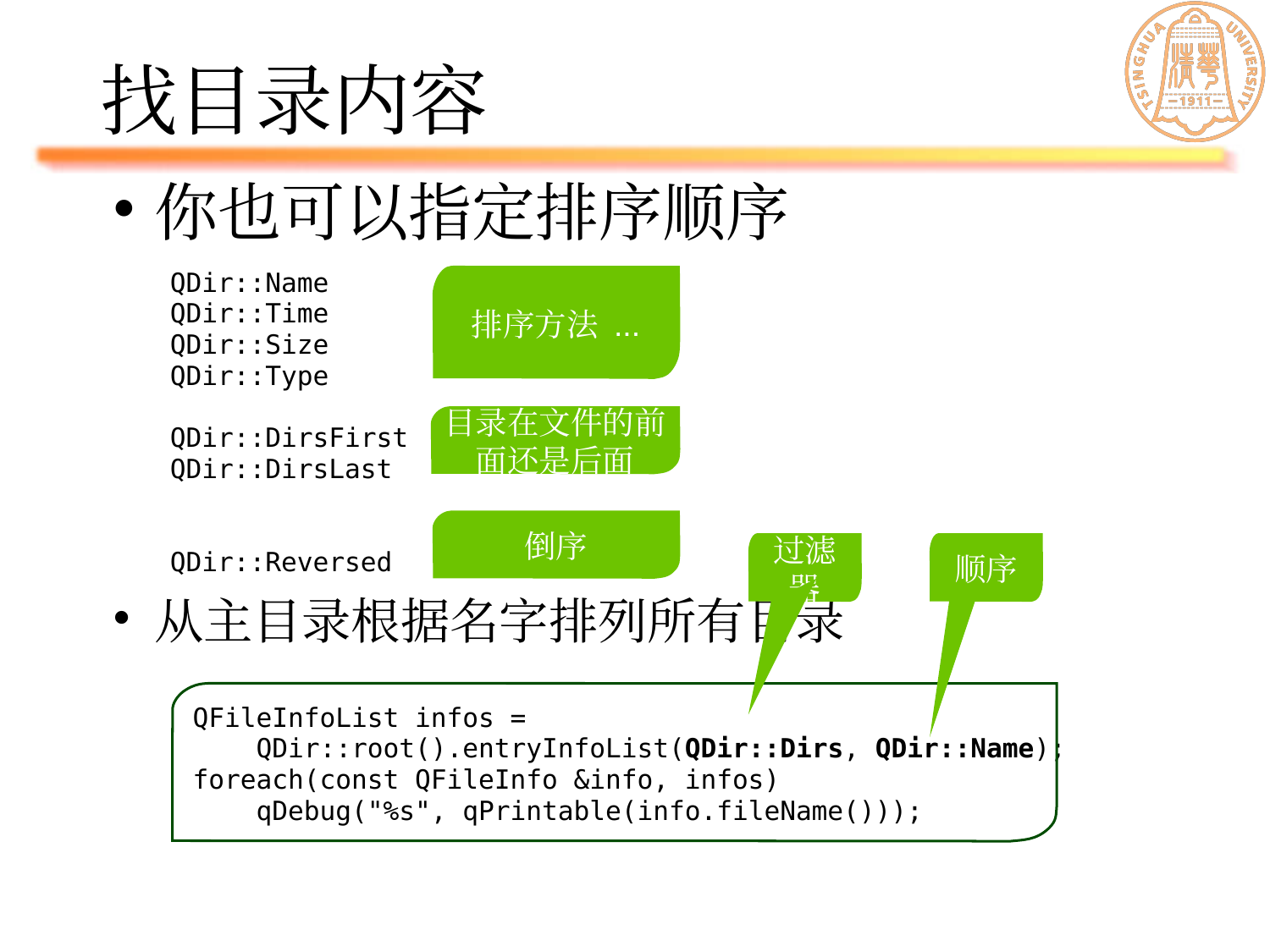

# 找目录内容
你也可以指定排序顺序

从主目录根据名字排列所有目录

QDir::Name
QDir::Time
QDir::Size
QDir::Type

QDir::DirsFirst
QDir::DirsLast

QDir::Reversed

排序方法 ...

目录在文件的前面还是后面

倒序

过滤器

顺序

QFileInfoList infos =
    QDir::root().entryInfoList(QDir::Dirs, QDir::Name);
foreach(const QFileInfo &info, infos)
    qDebug("%s", qPrintable(info.fileName()));